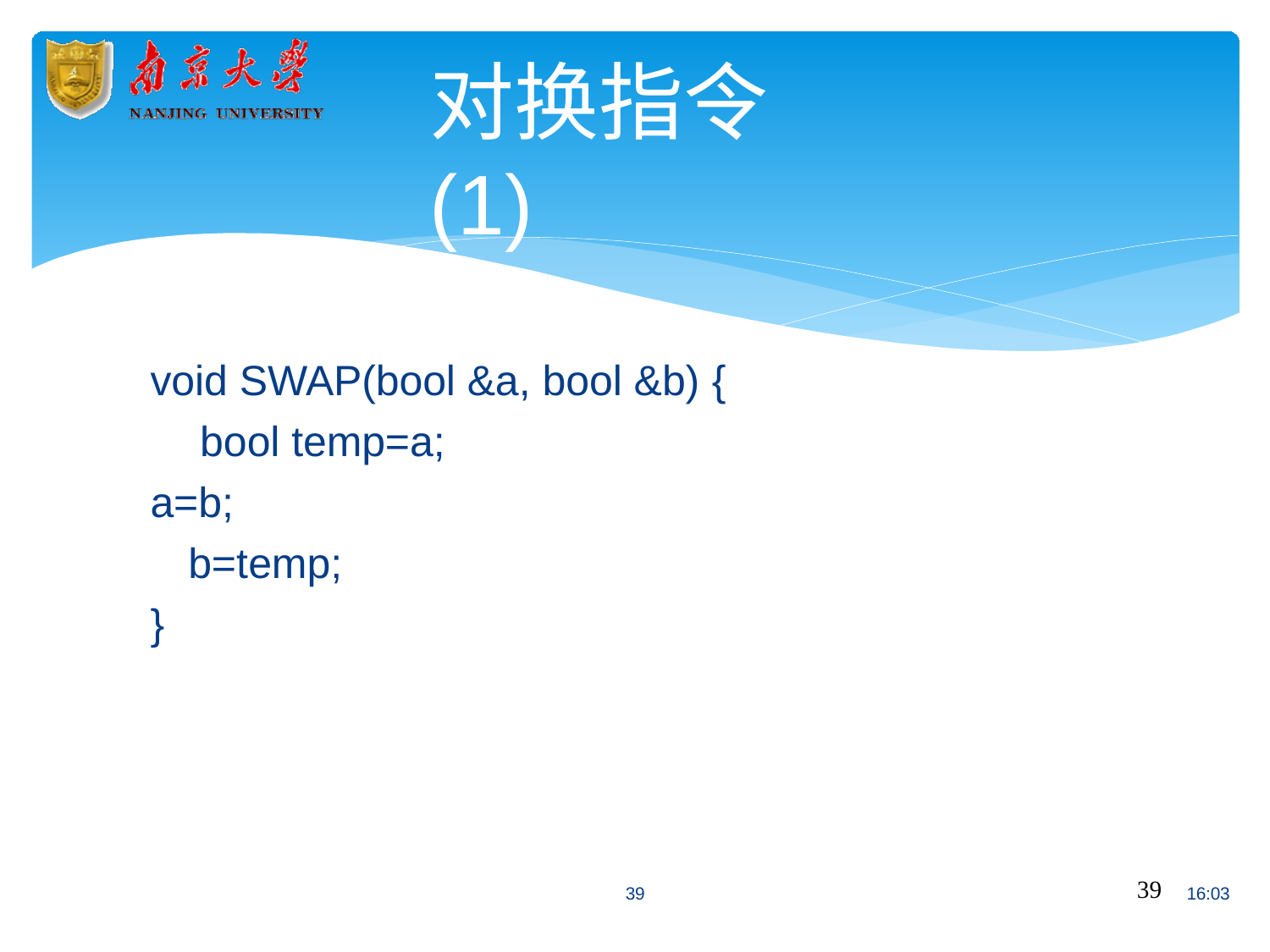

# 对换指令(1)

void SWAP(bool &a, bool &b) {  bool temp=a;
a=b;  b=temp;
}
39
39
16:03